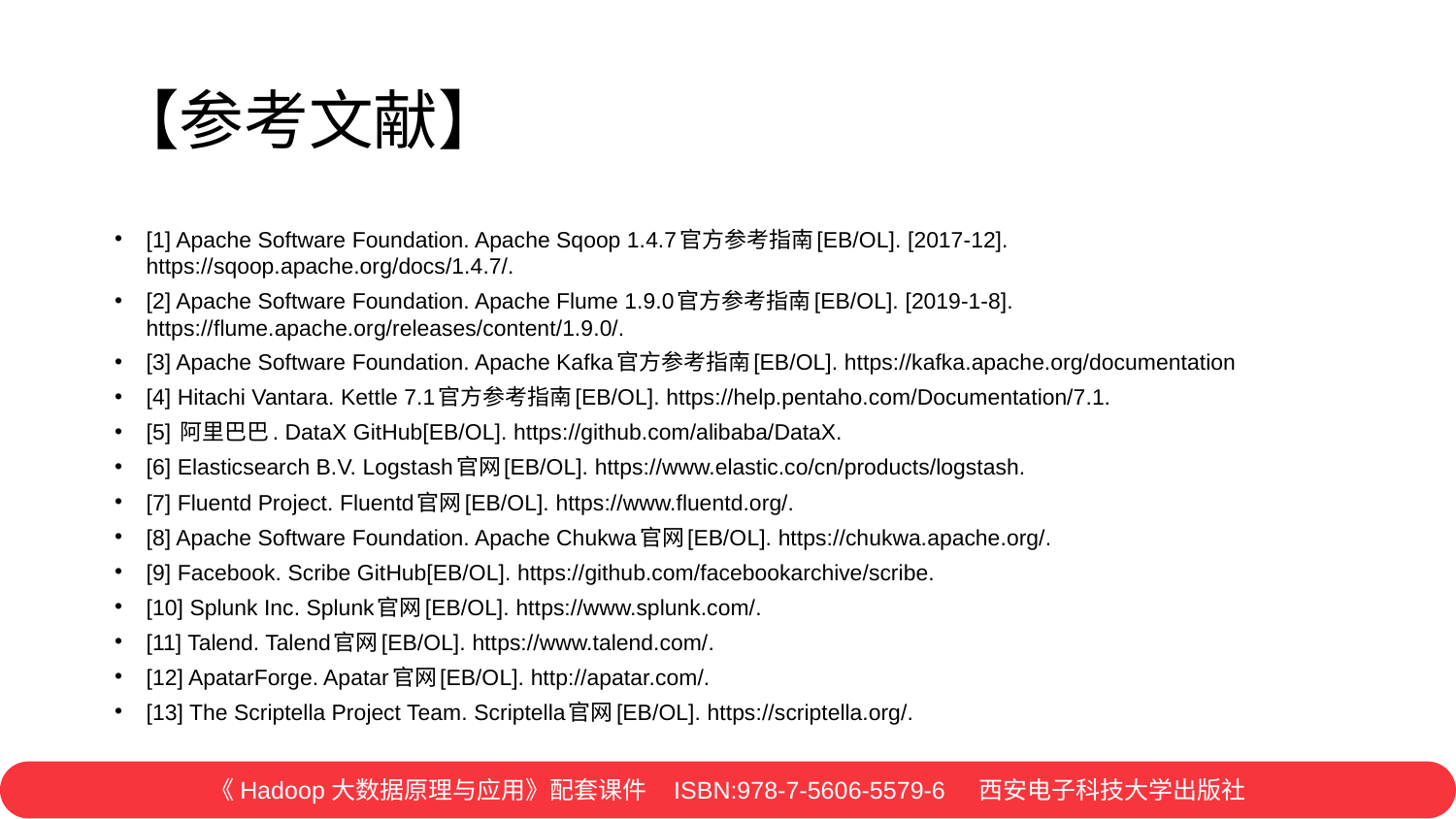

# 【参考文献】
[1] Apache Software Foundation. Apache Sqoop 1.4.7官方参考指南[EB/OL]. [2017-12]. https://sqoop.apache.org/docs/1.4.7/.
[2] Apache Software Foundation. Apache Flume 1.9.0官方参考指南[EB/OL]. [2019-1-8]. https://flume.apache.org/releases/content/1.9.0/.
[3] Apache Software Foundation. Apache Kafka官方参考指南[EB/OL]. https://kafka.apache.org/documentation
[4] Hitachi Vantara. Kettle 7.1官方参考指南[EB/OL]. https://help.pentaho.com/Documentation/7.1.
[5] 阿里巴巴. DataX GitHub[EB/OL]. https://github.com/alibaba/DataX.
[6] Elasticsearch B.V. Logstash官网[EB/OL]. https://www.elastic.co/cn/products/logstash.
[7] Fluentd Project. Fluentd官网[EB/OL]. https://www.fluentd.org/.
[8] Apache Software Foundation. Apache Chukwa官网[EB/OL]. https://chukwa.apache.org/.
[9] Facebook. Scribe GitHub[EB/OL]. https://github.com/facebookarchive/scribe.
[10] Splunk Inc. Splunk官网[EB/OL]. https://www.splunk.com/.
[11] Talend. Talend官网[EB/OL]. https://www.talend.com/.
[12] ApatarForge. Apatar官网[EB/OL]. http://apatar.com/.
[13] The Scriptella Project Team. Scriptella官网[EB/OL]. https://scriptella.org/.